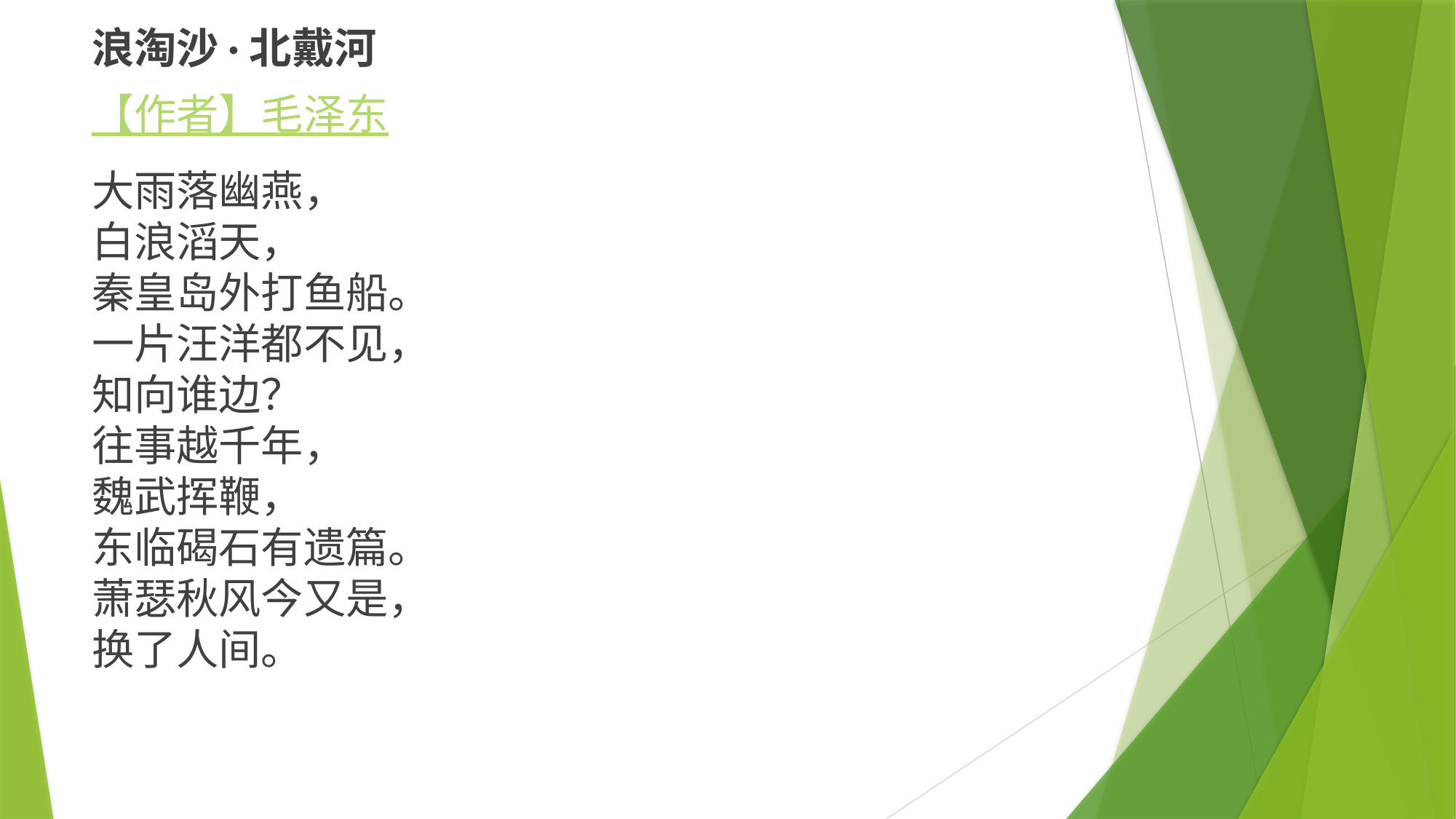

浪淘沙·北戴河
【作者】毛泽东
大雨落幽燕，
白浪滔天，
秦皇岛外打鱼船。
一片汪洋都不见，
知向谁边？
往事越千年，
魏武挥鞭，
东临碣石有遗篇。
萧瑟秋风今又是，
换了人间。

#